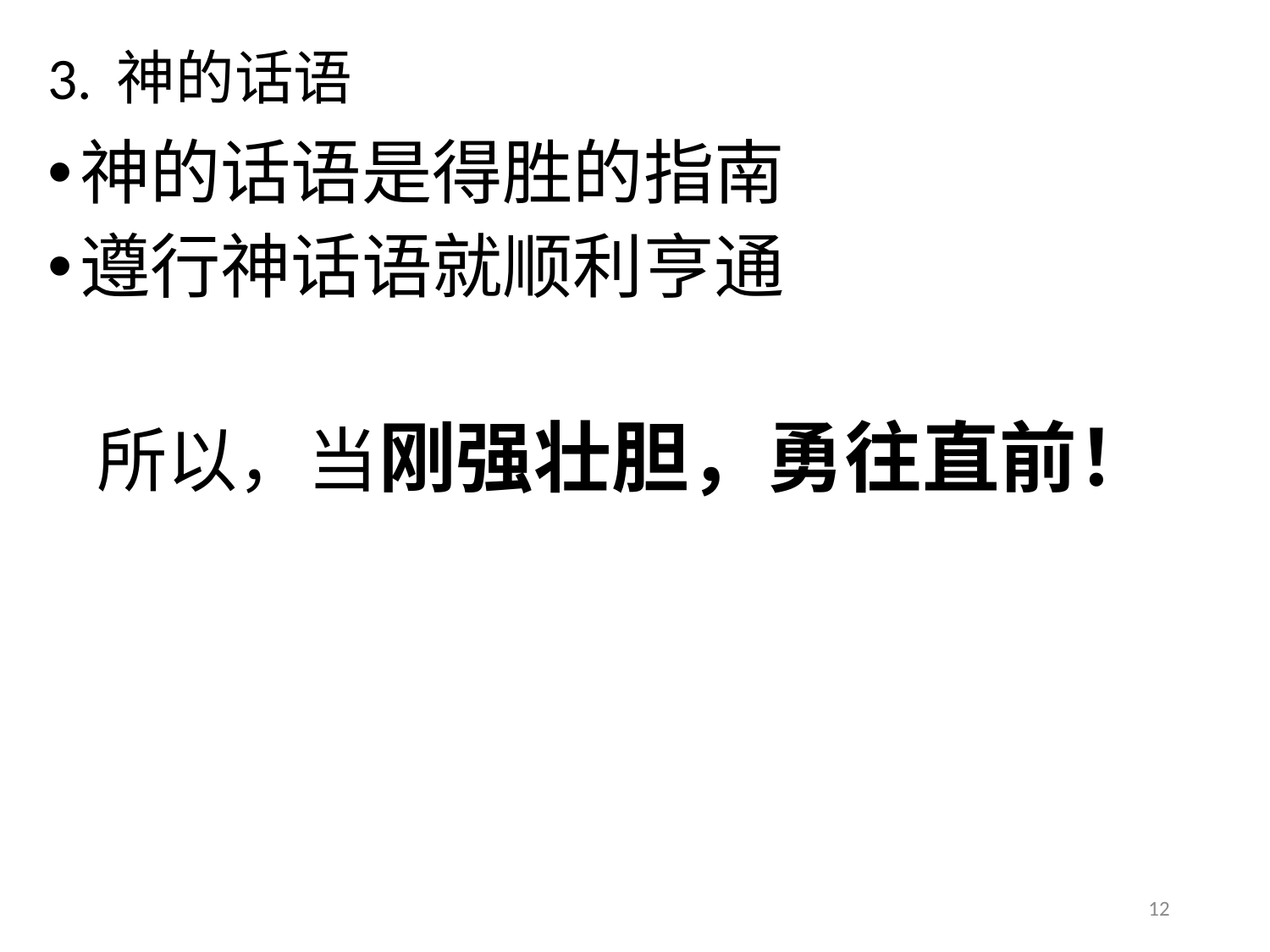

# 3. 神的话语
神的话语是得胜的指南
遵行神话语就顺利亨通

  所以，当刚强壮胆，勇往直前！
12